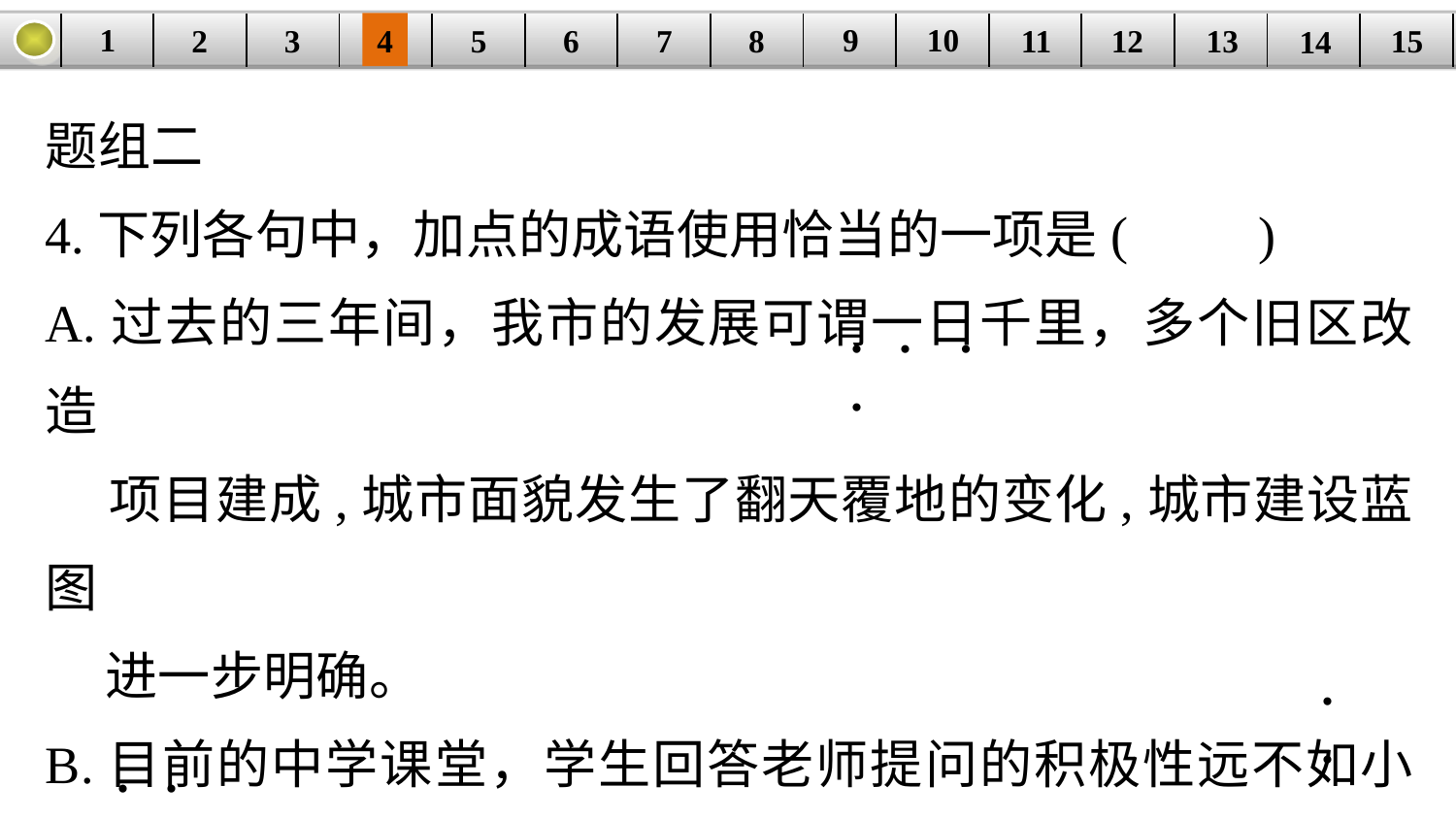

9
10
1
3
4
5
6
8
11
2
12
15
|  |  |  |  |  |  |  |  |  |  |  |  |  |  |  |
| --- | --- | --- | --- | --- | --- | --- | --- | --- | --- | --- | --- | --- | --- | --- |
7
13
14

题组二
4.下列各句中，加点的成语使用恰当的一项是(　　)
A.过去的三年间，我市的发展可谓一日千里，多个旧区改造
    项目建成,城市面貌发生了翻天覆地的变化,城市建设蓝图
    进一步明确。
B.目前的中学课堂，学生回答老师提问的积极性远不如小学
    生，不少学生一听到老师提到自己的名字，就有一种如鲠
    在喉的感觉。
.   .    .   .
.   .
 .   .